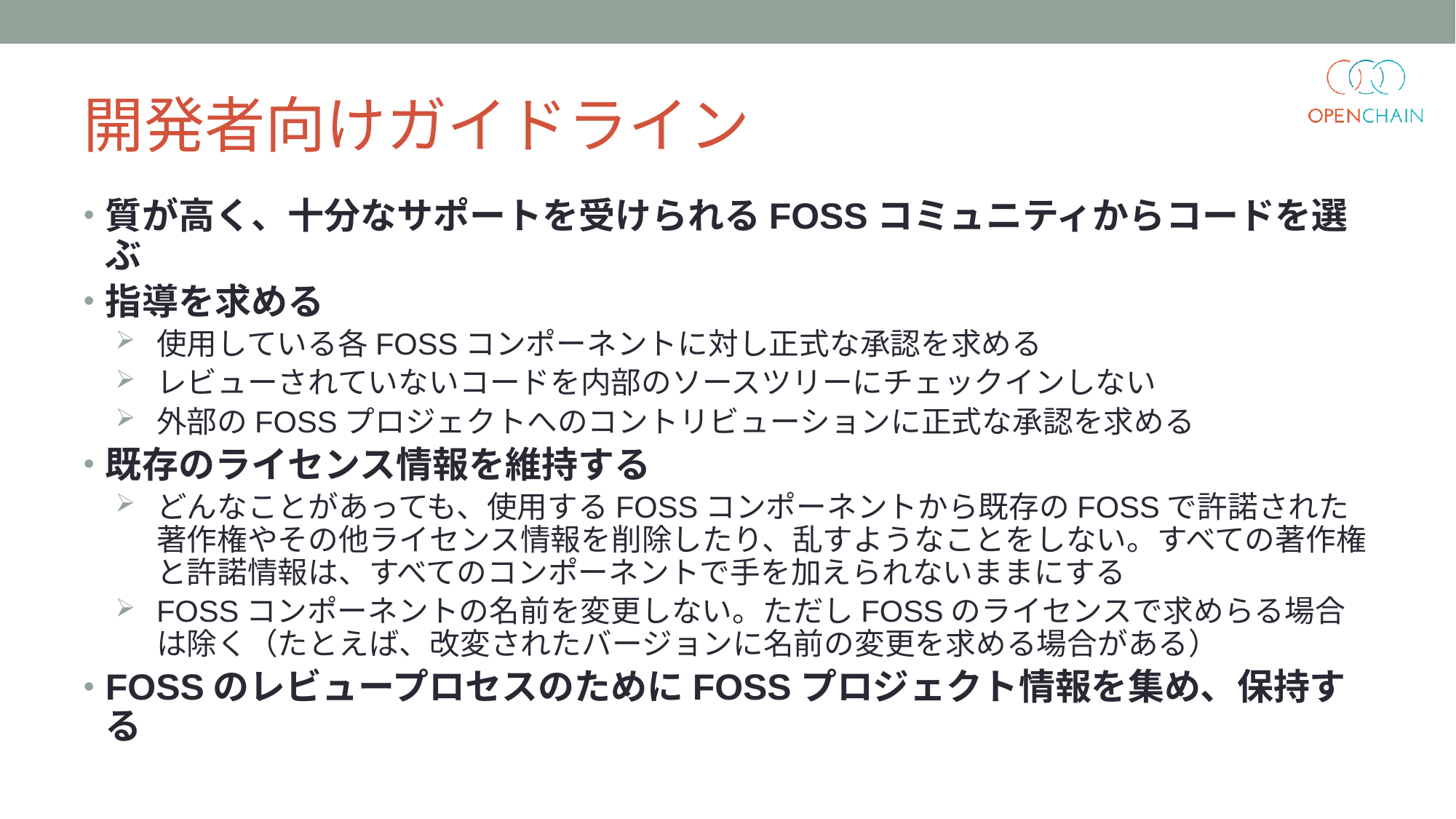

# 開発者向けガイドライン
質が高く、十分なサポートを受けられるFOSSコミュニティからコードを選ぶ
指導を求める
使用している各FOSSコンポーネントに対し正式な承認を求める
レビューされていないコードを内部のソースツリーにチェックインしない
外部のFOSSプロジェクトへのコントリビューションに正式な承認を求める
既存のライセンス情報を維持する
どんなことがあっても、使用するFOSSコンポーネントから既存のFOSSで許諾された著作権やその他ライセンス情報を削除したり、乱すようなことをしない。すべての著作権と許諾情報は、すべてのコンポーネントで手を加えられないままにする
FOSSコンポーネントの名前を変更しない。ただしFOSSのライセンスで求めらる場合は除く（たとえば、改変されたバージョンに名前の変更を求める場合がある）
FOSSのレビュープロセスのためにFOSSプロジェクト情報を集め、保持する